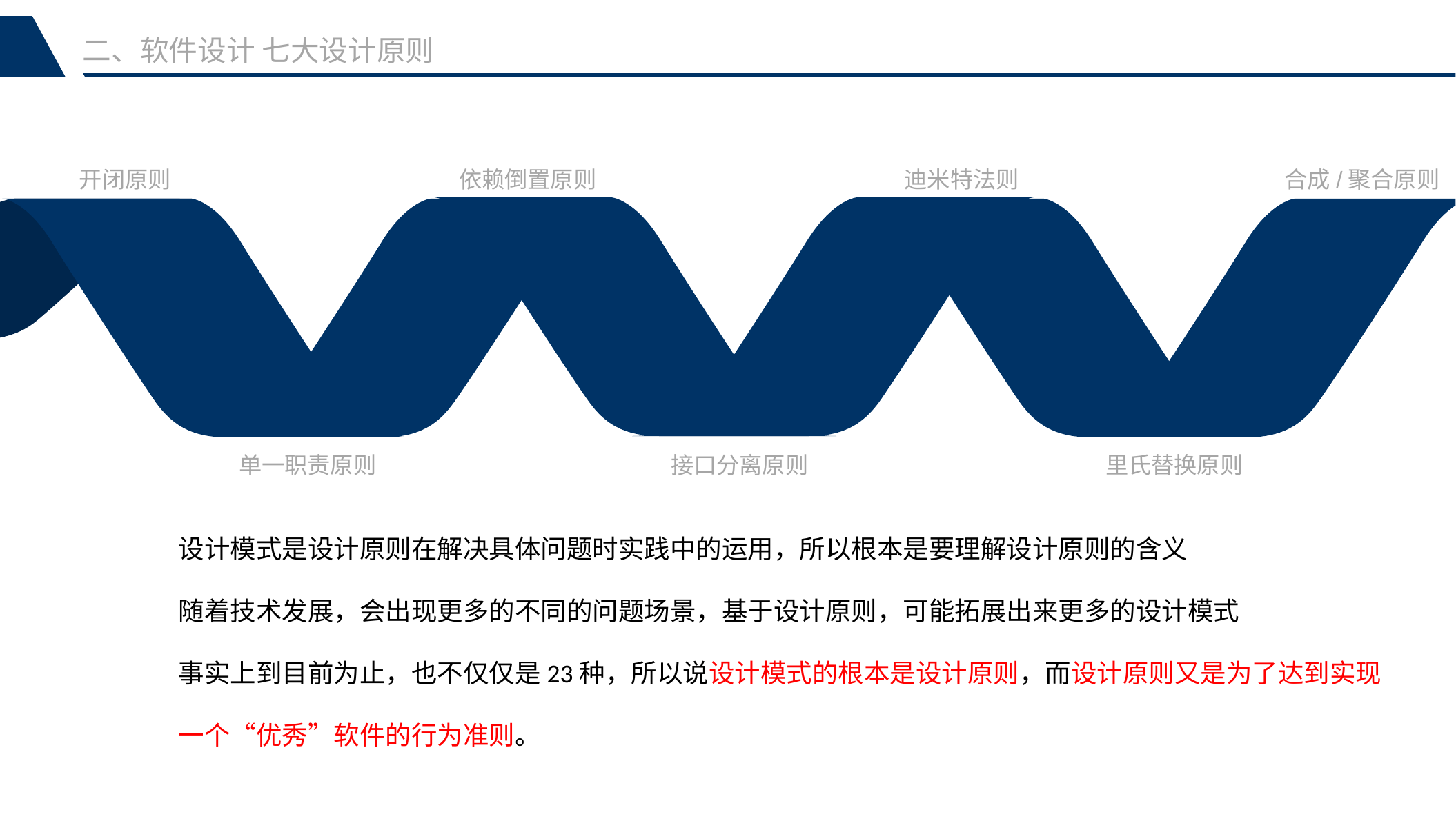

二、软件设计 七大设计原则

迪米特法则
合成/聚合原则
开闭原则
依赖倒置原则

接口分离原则
里氏替换原则
单一职责原则
设计模式是设计原则在解决具体问题时实践中的运用，所以根本是要理解设计原则的含义

随着技术发展，会出现更多的不同的问题场景，基于设计原则，可能拓展出来更多的设计模式

事实上到目前为止，也不仅仅是23种，所以说设计模式的根本是设计原则，而设计原则又是为了达到实现

一个“优秀”软件的行为准则。